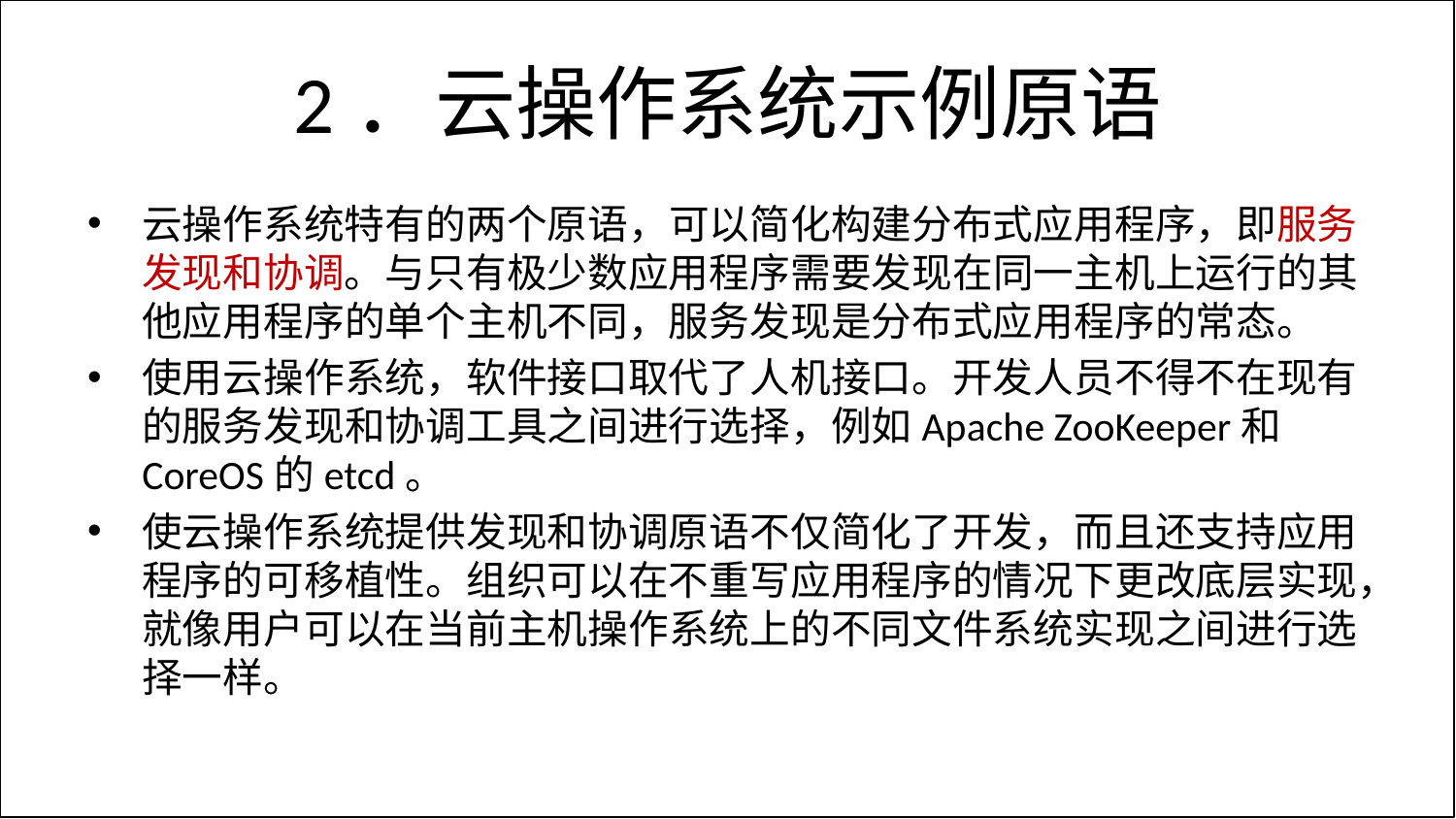

# 2．云操作系统示例原语
云操作系统特有的两个原语，可以简化构建分布式应用程序，即服务发现和协调。与只有极少数应用程序需要发现在同一主机上运行的其他应用程序的单个主机不同，服务发现是分布式应用程序的常态。
使用云操作系统，软件接口取代了人机接口。开发人员不得不在现有的服务发现和协调工具之间进行选择，例如Apache ZooKeeper和CoreOS的etcd。
使云操作系统提供发现和协调原语不仅简化了开发，而且还支持应用程序的可移植性。组织可以在不重写应用程序的情况下更改底层实现，就像用户可以在当前主机操作系统上的不同文件系统实现之间进行选择一样。